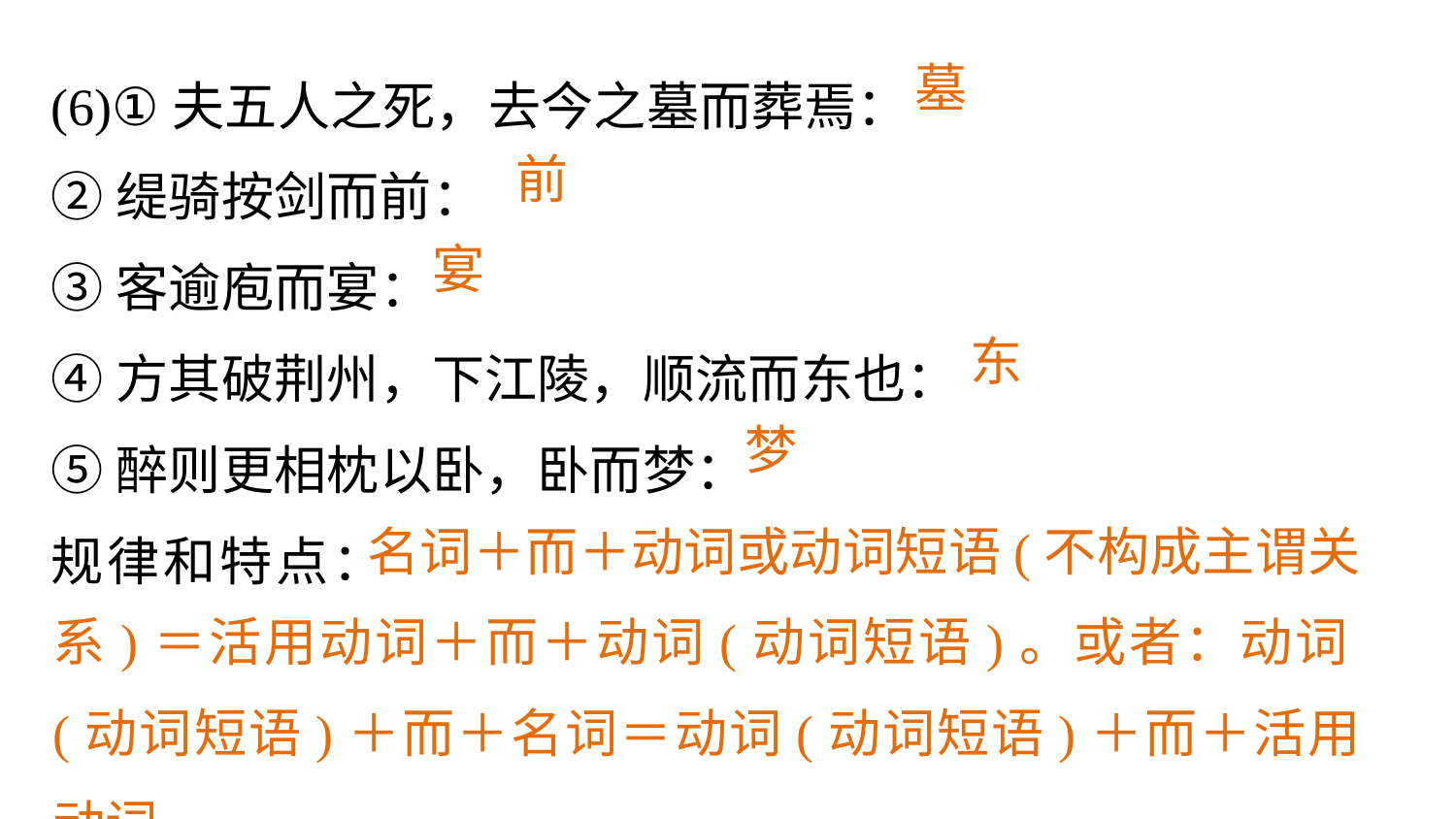

(6)①夫五人之死，去今之墓而葬焉：
②缇骑按剑而前：
③客逾庖而宴：
④方其破荆州，下江陵，顺流而东也：
⑤醉则更相枕以卧，卧而梦：
规律和特点：
墓
前
宴
东
梦
                         名词＋而＋动词或动词短语(不构成主谓关系)＝活用动词＋而＋动词(动词短语)。或者：动词(动词短语)＋而＋名词＝动词(动词短语)＋而＋活用动词。